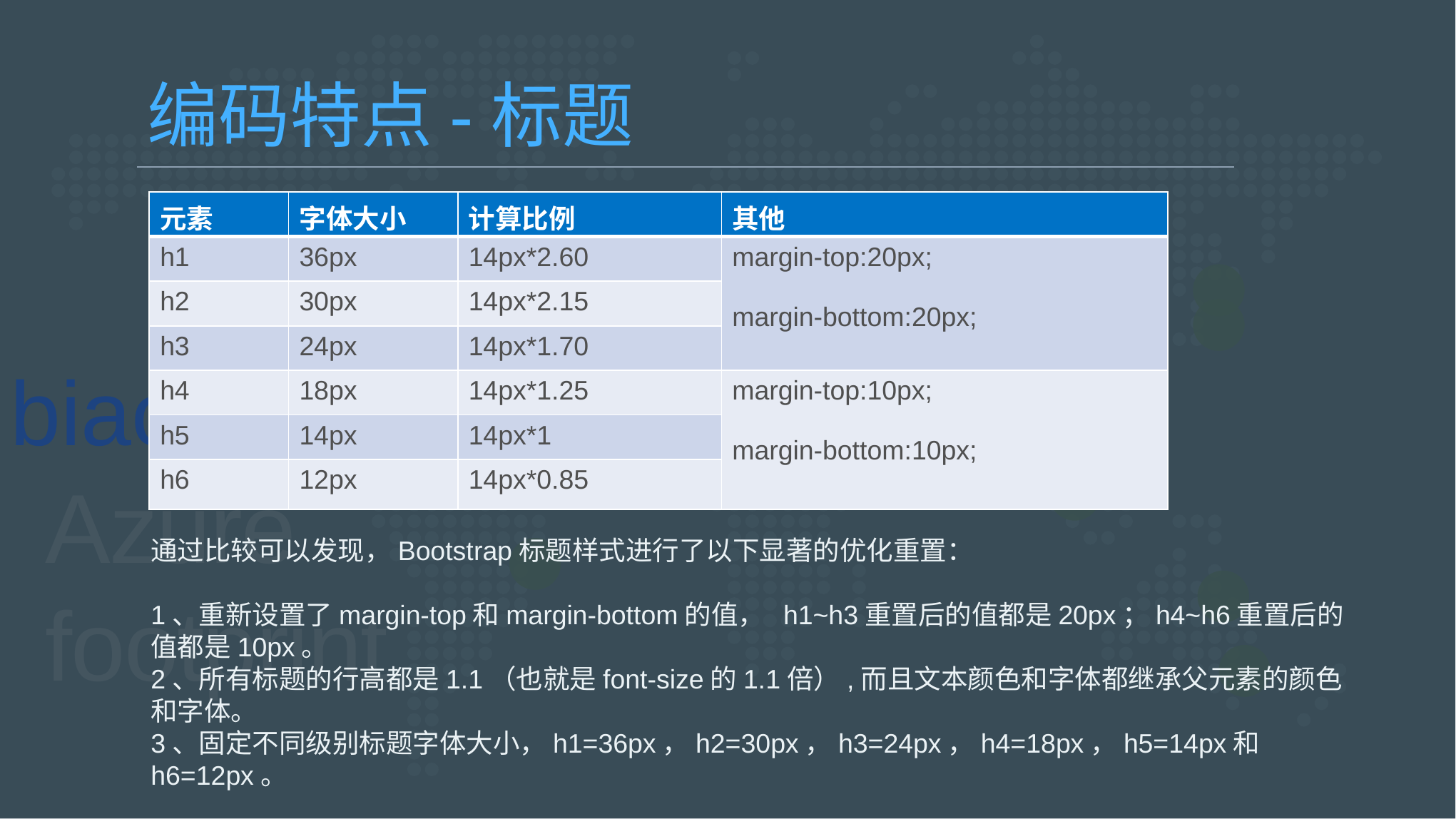

biao

编码特点-标题
| 元素 | 字体大小 | 计算比例 | 其他 |
| --- | --- | --- | --- |
| h1 | 36px | 14px\*2.60 | margin-top:20px; margin-bottom:20px; |
| h2 | 30px | 14px\*2.15 |  |
| h3 | 24px | 14px\*1.70 |  |
| h4 | 18px | 14px\*1.25 | margin-top:10px; margin-bottom:10px; |
| h5 | 14px | 14px\*1 |  |
| h6 | 12px | 14px\*0.85 |  |

通过比较可以发现，Bootstrap标题样式进行了以下显著的优化重置：

1、重新设置了margin-top和margin-bottom的值，  h1~h3重置后的值都是20px；h4~h6重置后的值都是10px。
2、所有标题的行高都是1.1（也就是font-size的1.1倍）,而且文本颜色和字体都继承父元素的颜色和字体。
3、固定不同级别标题字体大小，h1=36px，h2=30px，h3=24px，h4=18px，h5=14px和h6=12px。
Azure footprint